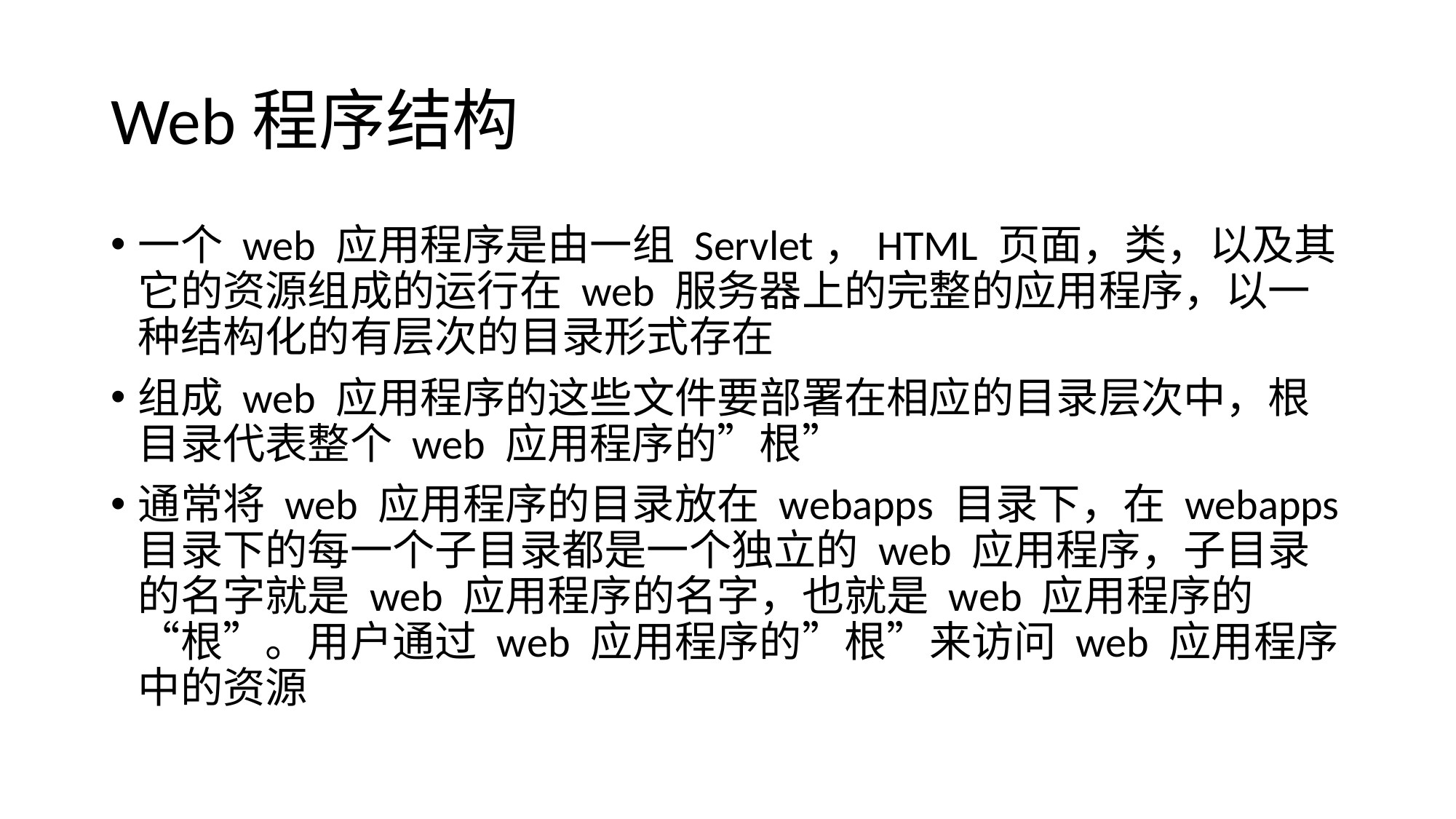

# Web程序结构
一个 web 应用程序是由一组 Servlet，HTML 页面，类，以及其它的资源组成的运行在 web 服务器上的完整的应用程序，以一种结构化的有层次的目录形式存在
组成 web 应用程序的这些文件要部署在相应的目录层次中，根目录代表整个 web 应用程序的”根”
通常将 web 应用程序的目录放在 webapps 目录下，在 webapps 目录下的每一个子目录都是一个独立的 web 应用程序，子目录的名字就是 web 应用程序的名字，也就是 web 应用程序的“根”。用户通过 web 应用程序的”根”来访问 web 应用程序中的资源